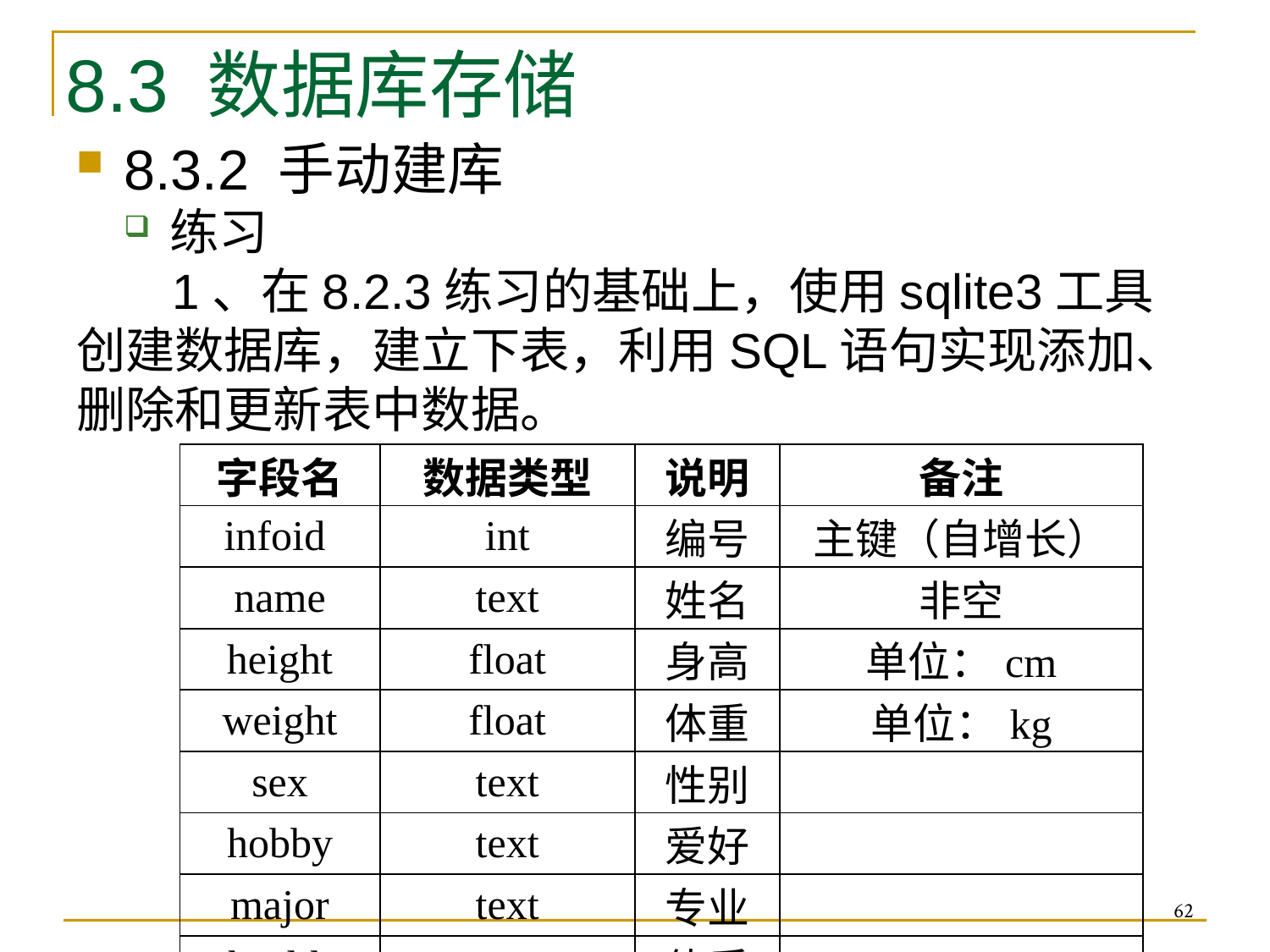

8.3 数据库存储
8.3.2 手动建库
练习
       1、在8.2.3练习的基础上，使用sqlite3工具创建数据库，建立下表，利用SQL语句实现添加、删除和更新表中数据。
| 字段名 | 数据类型 | 说明 | 备注 |
| --- | --- | --- | --- |
| infoid | int | 编号 | 主键（自增长） |
| name | text | 姓名 | 非空 |
| height | float | 身高 | 单位：cm |
| weight | float | 体重 | 单位：kg |
| sex | text | 性别 |  |
| hobby | text | 爱好 |  |
| major | text | 专业 |  |
| health | text | 体质 |  |
62